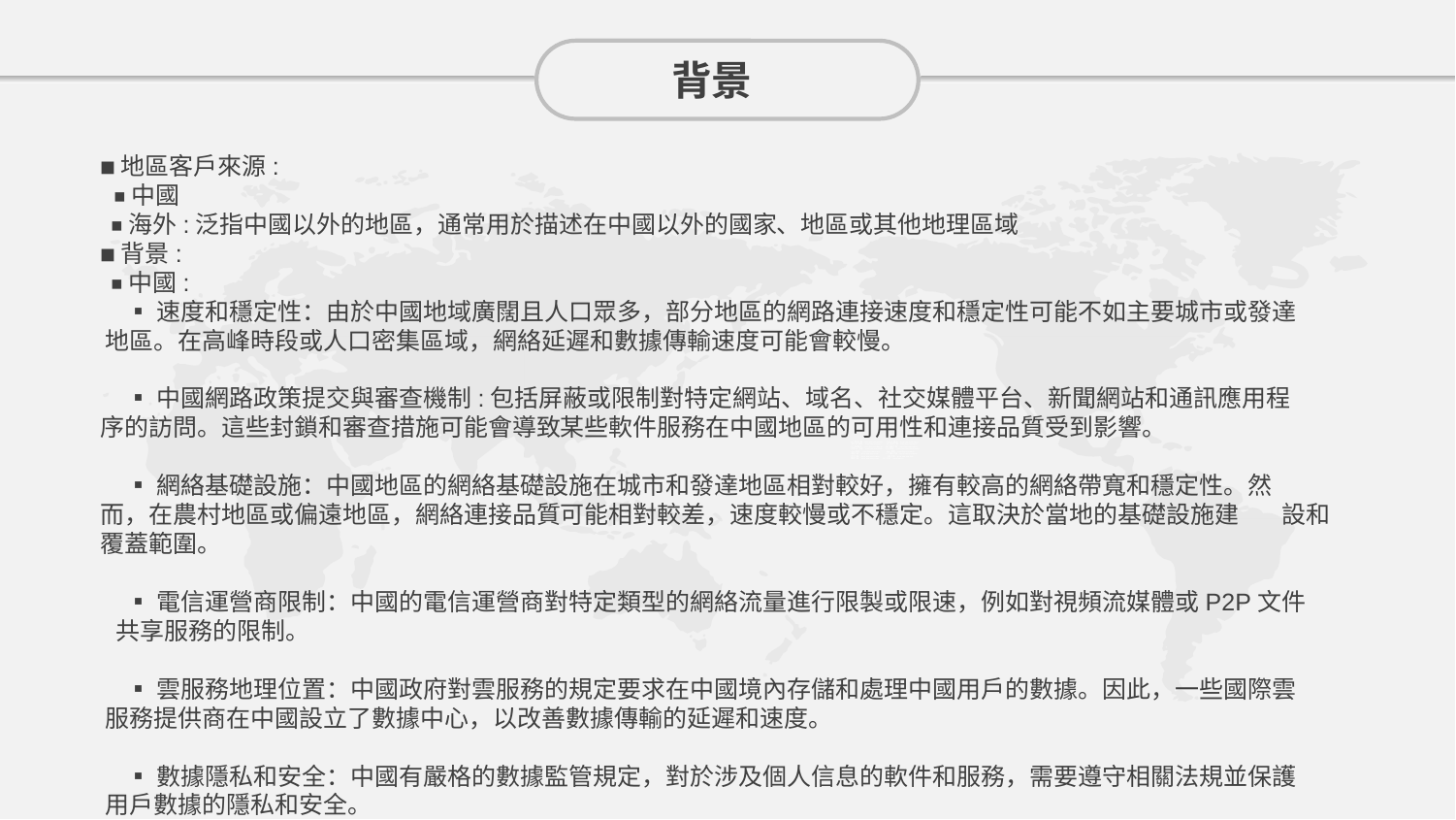

背景

◼️地區客戶來源:
  ◾中國
  ◾海外:泛指中國以外的地區，通常用於描述在中國以外的國家、地區或其他地理區域
◼️背景:
  ◾中國:
     ▪️速度和穩定性：由於中國地域廣闊且人口眾多，部分地區的網路連接速度和穩定性可能不如主要城市或發達        地區。在高峰時段或人口密集區域，網絡延遲和數據傳輸速度可能會較慢。

     ▪中國網路政策提交與審查機制:包括屏蔽或限制對特定網站、域名、社交媒體平台、新聞網站和通訊應用程        序的訪問。這些封鎖和審查措施可能會導致某些軟件服務在中國地區的可用性和連接品質受到影響。

     ▪網絡基礎設施：中國地區的網絡基礎設施在城市和發達地區相對較好，擁有較高的網絡帶寬和穩定性。然          而，在農村地區或偏遠地區，網絡連接品質可能相對較差，速度較慢或不穩定。這取決於當地的基礎設施建        設和覆蓋範圍。

     ▪電信運營商限制：中國的電信運營商對特定類型的網絡流量進行限製或限速，例如對視頻流媒體或P2P文件        共享服務的限制。

     ▪雲服務地理位置：中國政府對雲服務的規定要求在中國境內存儲和處理中國用戶的數據。因此，一些國際雲        服務提供商在中國設立了數據中心，以改善數據傳輸的延遲和速度。

     ▪數據隱私和安全：中國有嚴格的數據監管規定，對於涉及個人信息的軟件和服務，需要遵守相關法規並保護        用戶數據的隱私和安全。